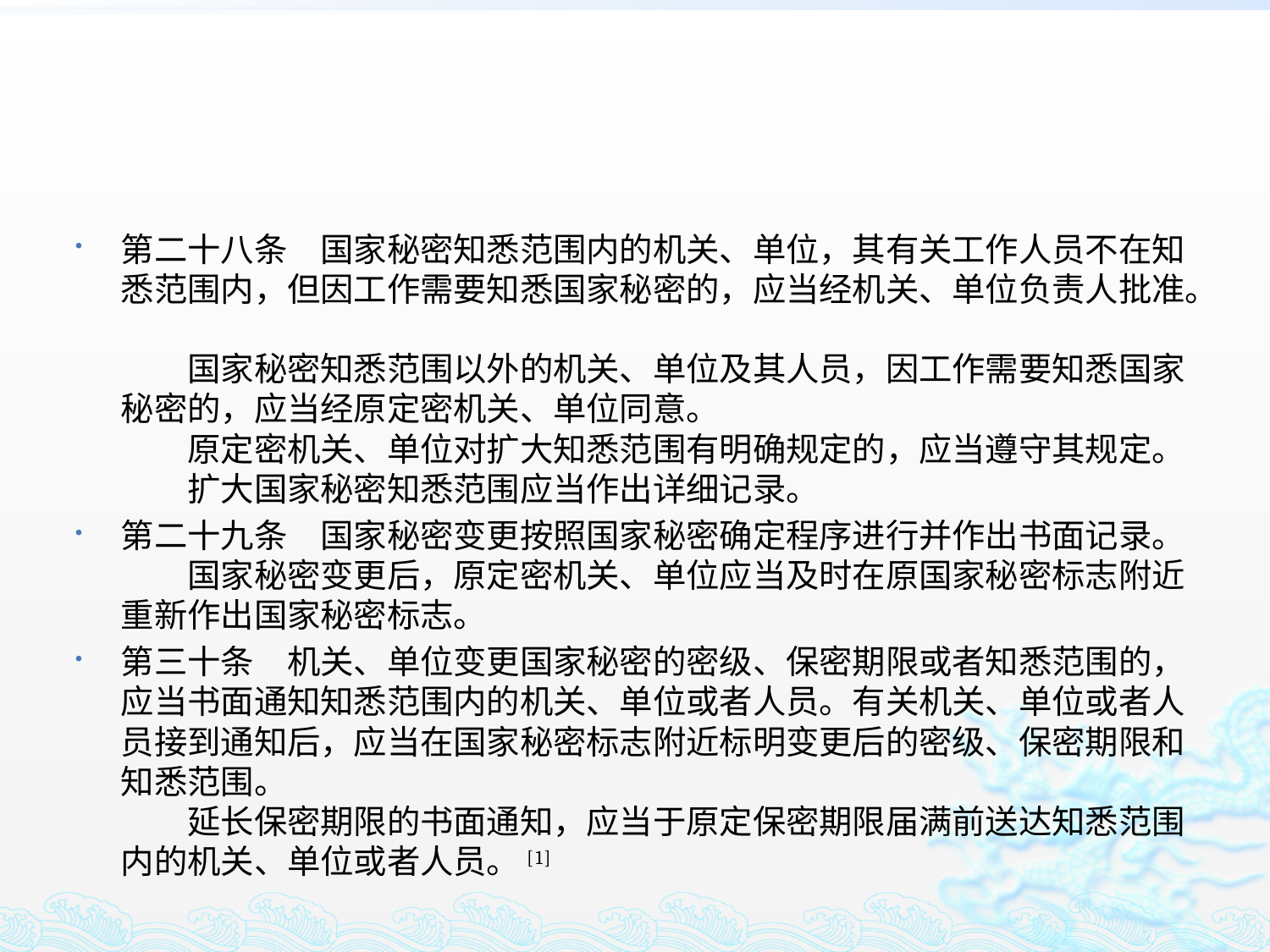

#
第二十八条　国家秘密知悉范围内的机关、单位，其有关工作人员不在知悉范围内，但因工作需要知悉国家秘密的，应当经机关、单位负责人批准。
　　国家秘密知悉范围以外的机关、单位及其人员，因工作需要知悉国家秘密的，应当经原定密机关、单位同意。
　　原定密机关、单位对扩大知悉范围有明确规定的，应当遵守其规定。
　　扩大国家秘密知悉范围应当作出详细记录。
第二十九条　国家秘密变更按照国家秘密确定程序进行并作出书面记录。
　　国家秘密变更后，原定密机关、单位应当及时在原国家秘密标志附近重新作出国家秘密标志。
第三十条　机关、单位变更国家秘密的密级、保密期限或者知悉范围的，应当书面通知知悉范围内的机关、单位或者人员。有关机关、单位或者人员接到通知后，应当在国家秘密标志附近标明变更后的密级、保密期限和知悉范围。
　　延长保密期限的书面通知，应当于原定保密期限届满前送达知悉范围内的机关、单位或者人员。 [1]